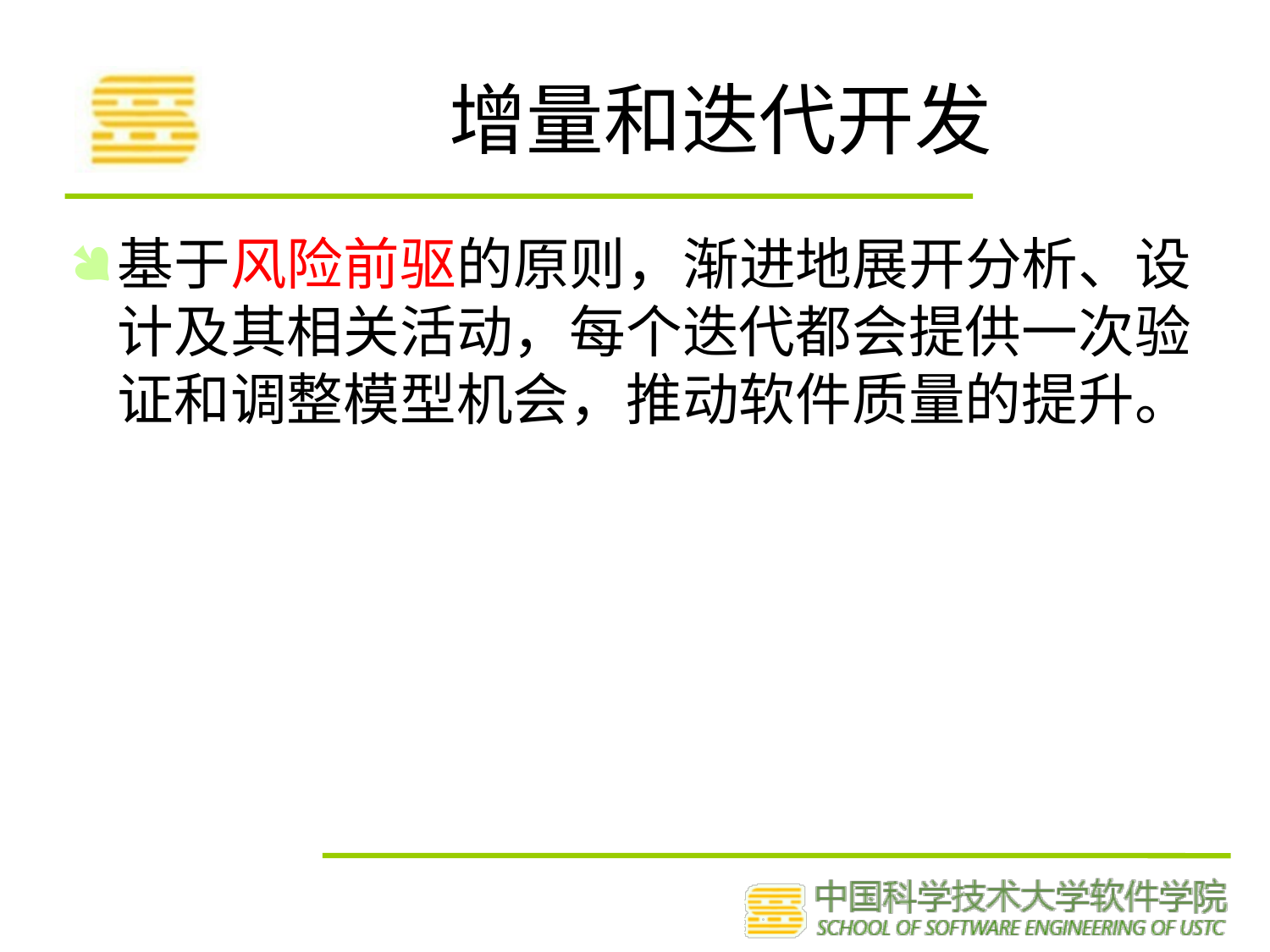

# 增量和迭代开发
基于风险前驱的原则，渐进地展开分析、设计及其相关活动，每个迭代都会提供一次验证和调整模型机会，推动软件质量的提升。